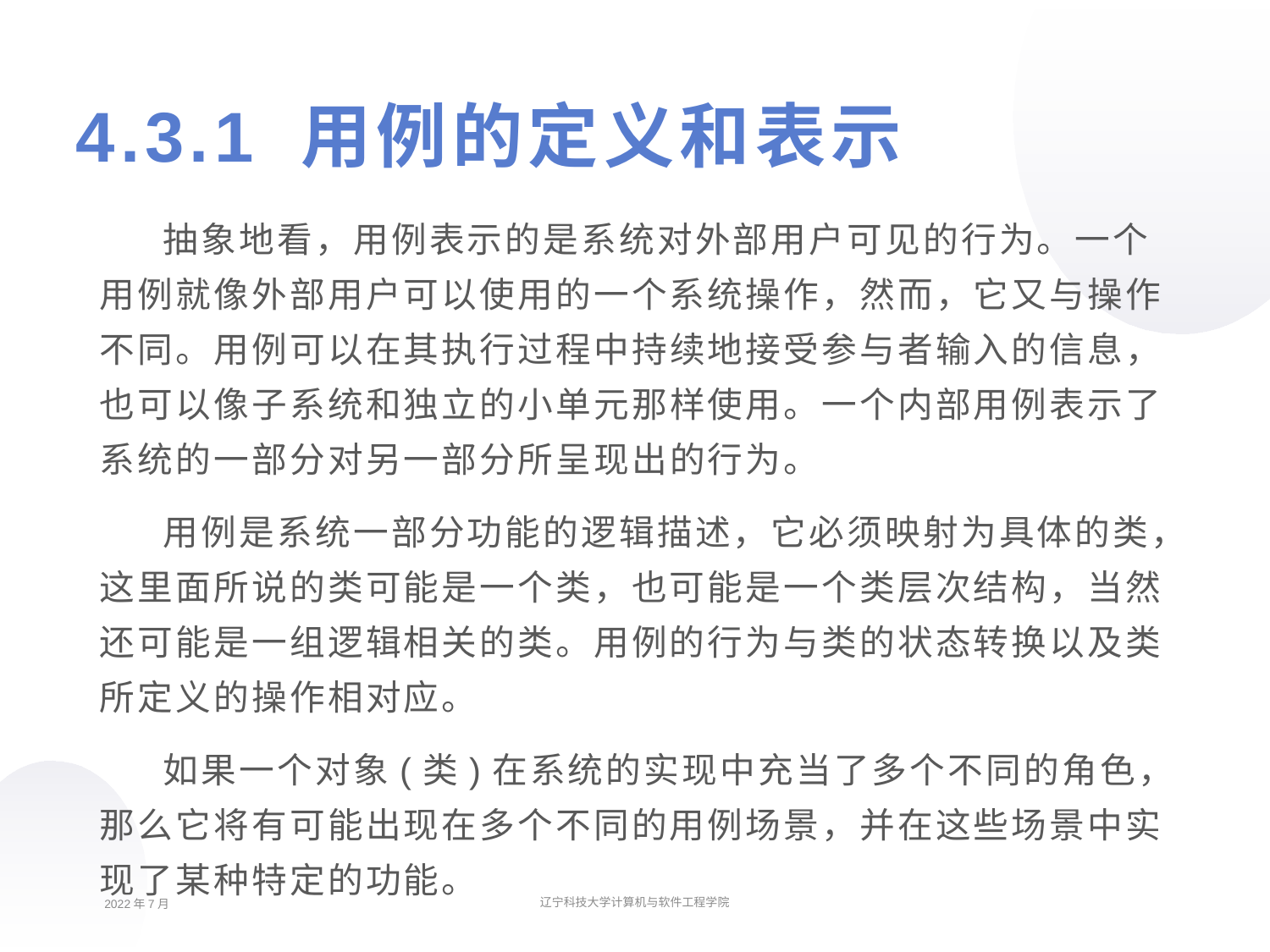

4.3.1 用例的定义和表示
抽象地看，用例表示的是系统对外部用户可见的行为。一个用例就像外部用户可以使用的一个系统操作，然而，它又与操作不同。用例可以在其执行过程中持续地接受参与者输入的信息，也可以像子系统和独立的小单元那样使用。一个内部用例表示了系统的一部分对另一部分所呈现出的行为。
用例是系统一部分功能的逻辑描述，它必须映射为具体的类，这里面所说的类可能是一个类，也可能是一个类层次结构，当然还可能是一组逻辑相关的类。用例的行为与类的状态转换以及类所定义的操作相对应。
如果一个对象(类)在系统的实现中充当了多个不同的角色，那么它将有可能出现在多个不同的用例场景，并在这些场景中实现了某种特定的功能。

2022年7月
辽宁科技大学计算机与软件工程学院
28